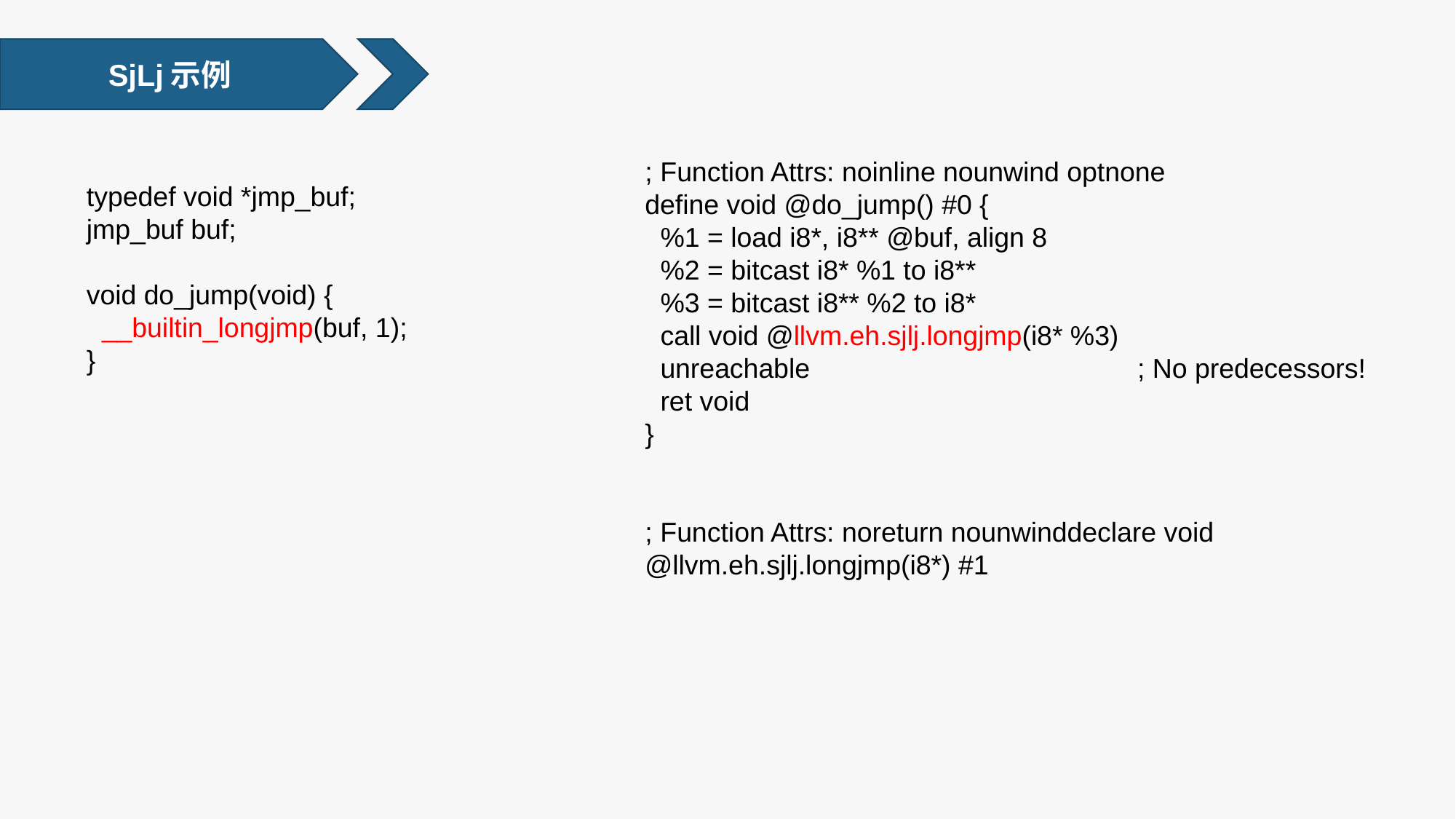

SjLj示例

; Function Attrs: noinline nounwind optnone
define void @do_jump() #0 {
  %1 = load i8*, i8** @buf, align 8
  %2 = bitcast i8* %1 to i8**
  %3 = bitcast i8** %2 to i8*
  call void @llvm.eh.sjlj.longjmp(i8* %3)
  unreachable                                           ; No predecessors!
  ret void
}

; Function Attrs: noreturn nounwinddeclare void @llvm.eh.sjlj.longjmp(i8*) #1
typedef void *jmp_buf;
jmp_buf buf;

void do_jump(void) {
  __builtin_longjmp(buf, 1);
}